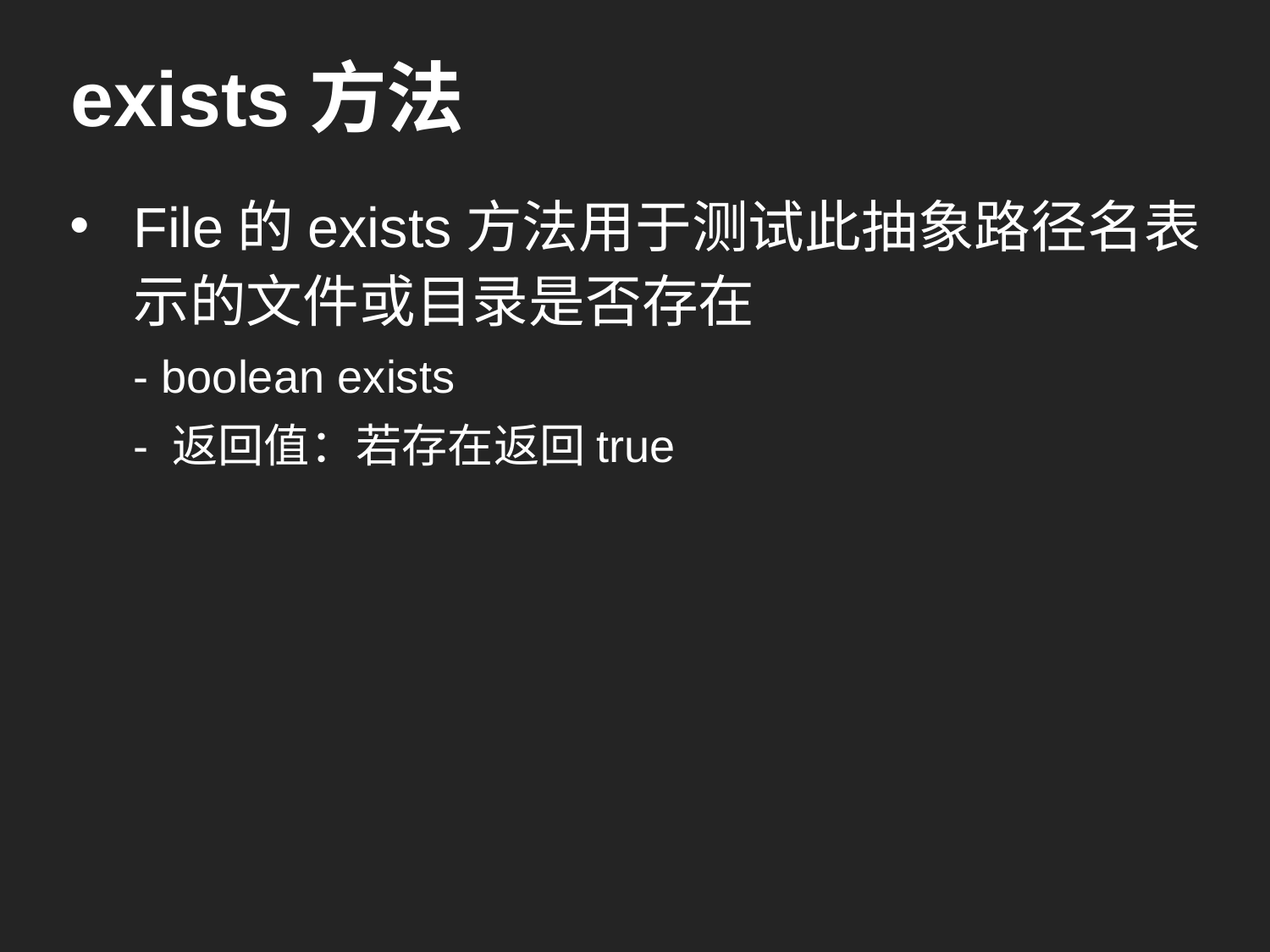

# exists方法
File的exists方法用于测试此抽象路径名表示的文件或目录是否存在
- boolean exists
- 返回值：若存在返回true